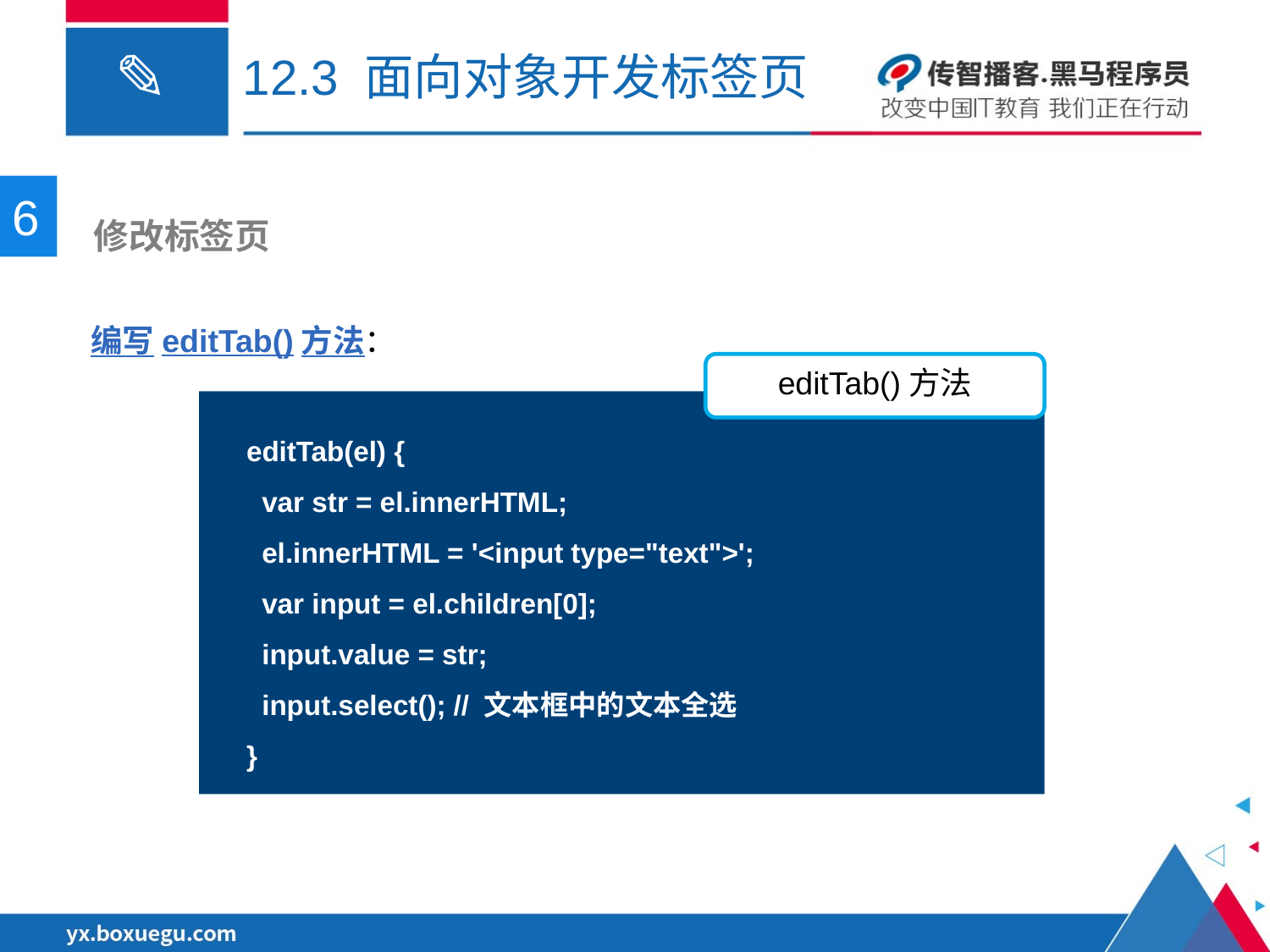

# 12.3 面向对象开发标签页

6
  修改标签页
编写editTab()方法：
editTab()方法

editTab(el) {
  var str = el.innerHTML;
  el.innerHTML = '<input type="text">';
  var input = el.children[0];
  input.value = str;
  input.select(); // 文本框中的文本全选
}